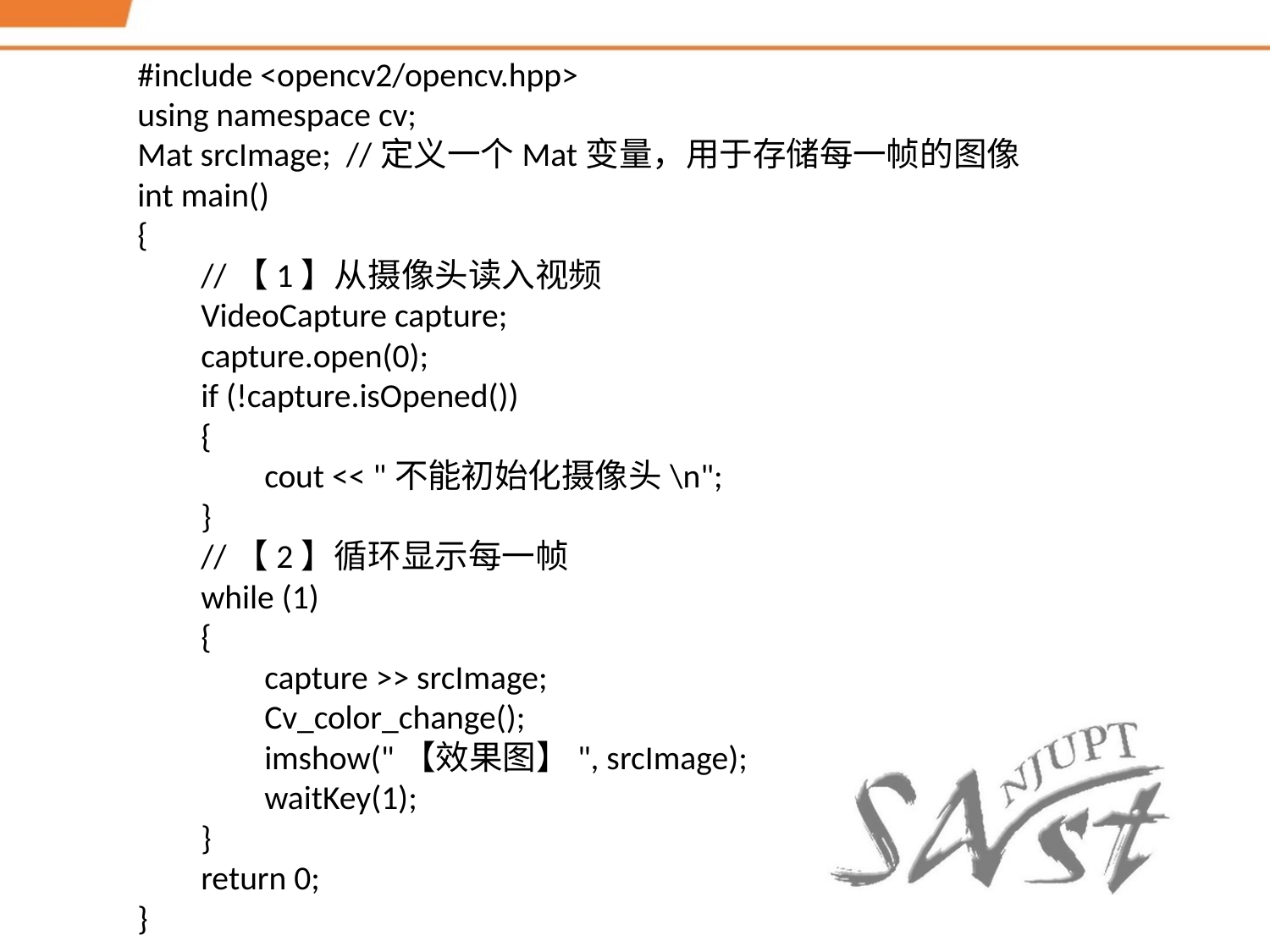

#include <opencv2/opencv.hpp>
using namespace cv;
Mat srcImage;  //定义一个Mat变量，用于存储每一帧的图像
int main()
{
//【1】从摄像头读入视频
VideoCapture capture;
capture.open(0);
if (!capture.isOpened())
{
cout << "不能初始化摄像头\n";
}
//【2】循环显示每一帧
while (1)
{
capture >> srcImage;
Cv_color_change();
imshow("【效果图】", srcImage);
waitKey(1);
}
return 0;
}